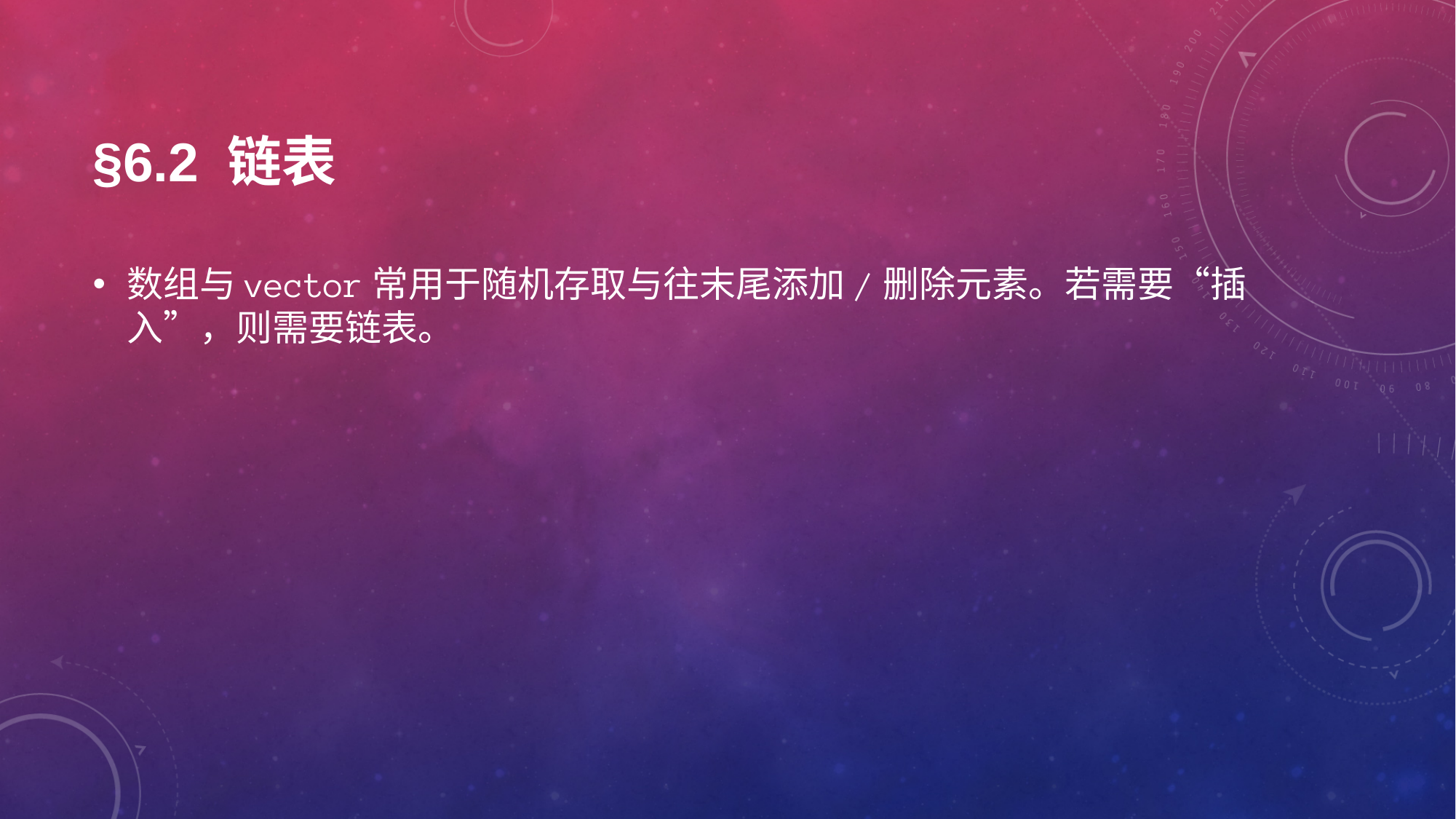

# §6.2 链表
数组与vector常用于随机存取与往末尾添加/删除元素。若需要“插入”，则需要链表。